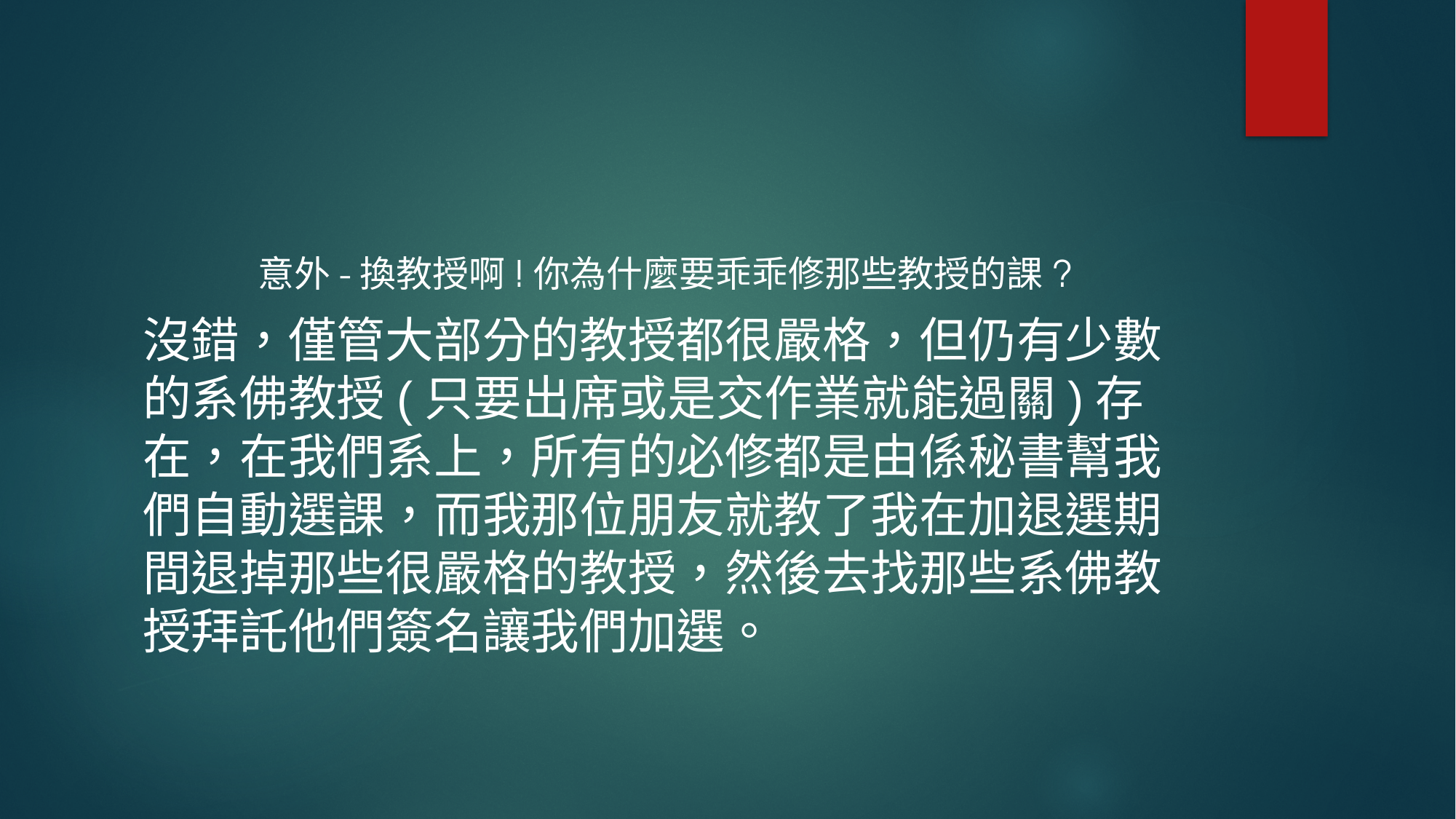

意外-換教授啊!你為什麼要乖乖修那些教授的課?
沒錯，僅管大部分的教授都很嚴格，但仍有少數的系佛教授(只要出席或是交作業就能過關)存在，在我們系上，所有的必修都是由係秘書幫我們自動選課，而我那位朋友就教了我在加退選期間退掉那些很嚴格的教授，然後去找那些系佛教授拜託他們簽名讓我們加選。